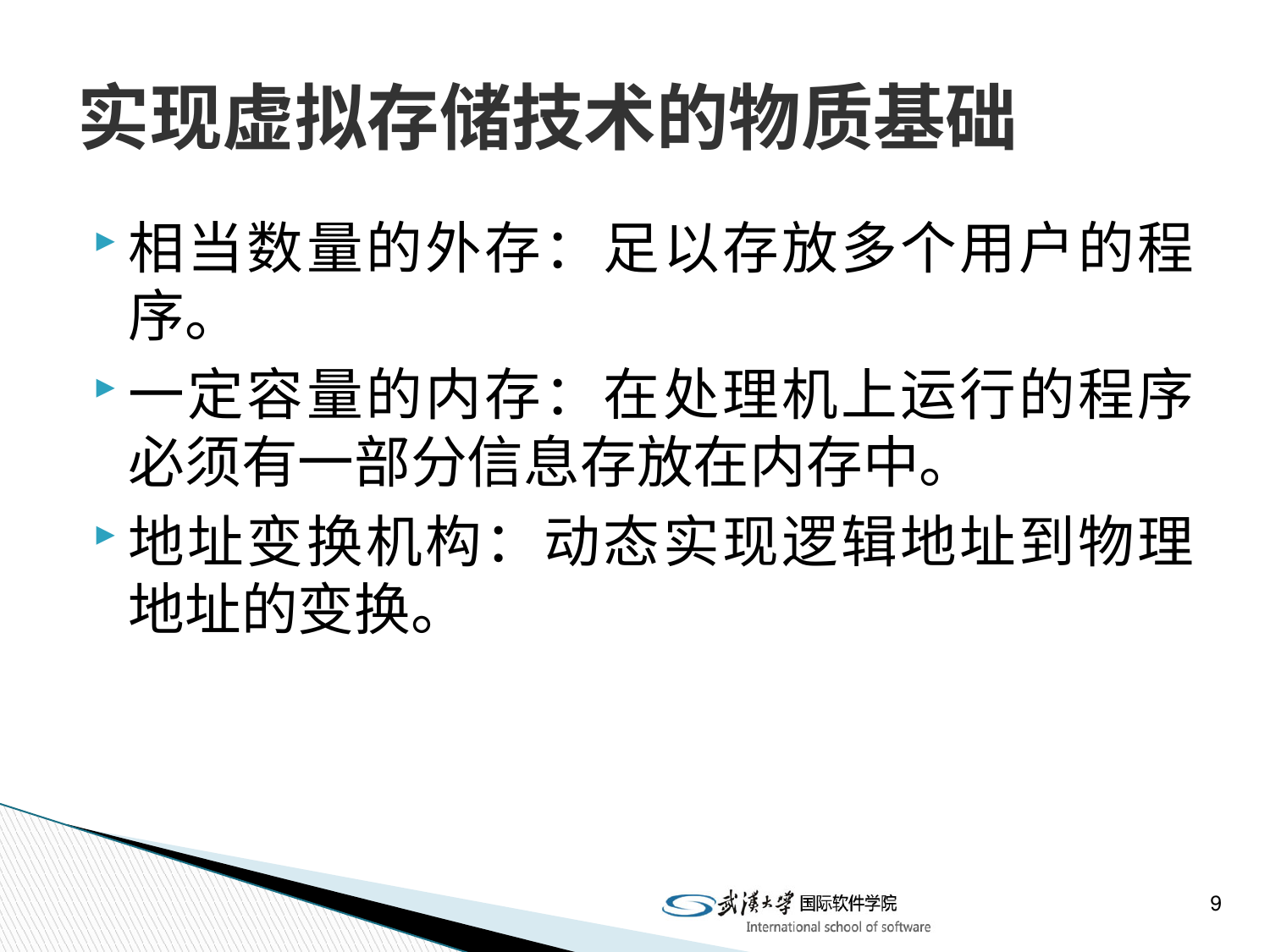

# 实现虚拟存储技术的物质基础
相当数量的外存：足以存放多个用户的程序。
一定容量的内存：在处理机上运行的程序必须有一部分信息存放在内存中。
地址变换机构：动态实现逻辑地址到物理地址的变换。